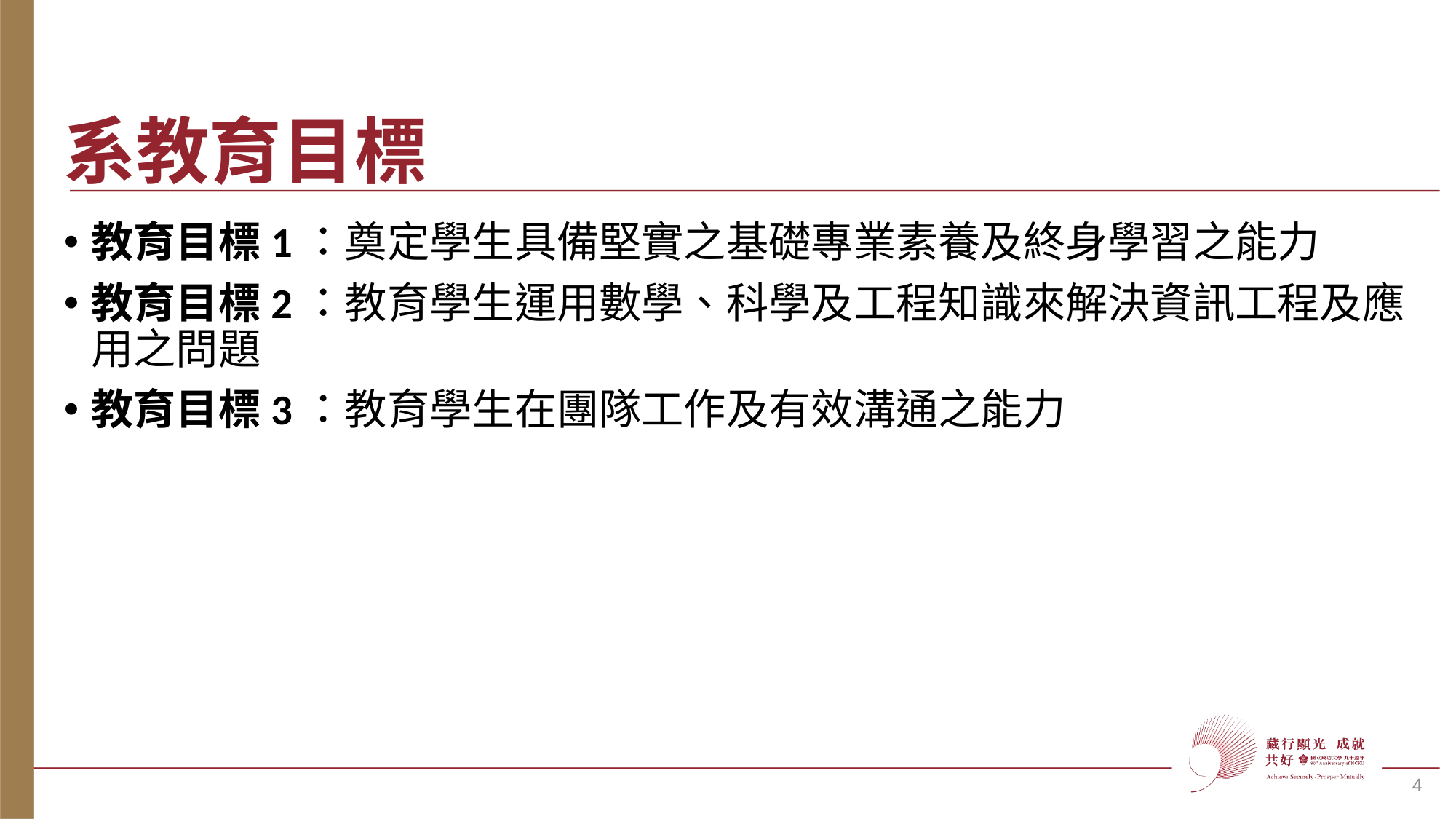

# 系教育目標
教育目標1：奠定學生具備堅實之基礎專業素養及終身學習之能力
教育目標2：教育學生運用數學、科學及工程知識來解決資訊工程及應用之問題
教育目標3：教育學生在團隊工作及有效溝通之能力

4